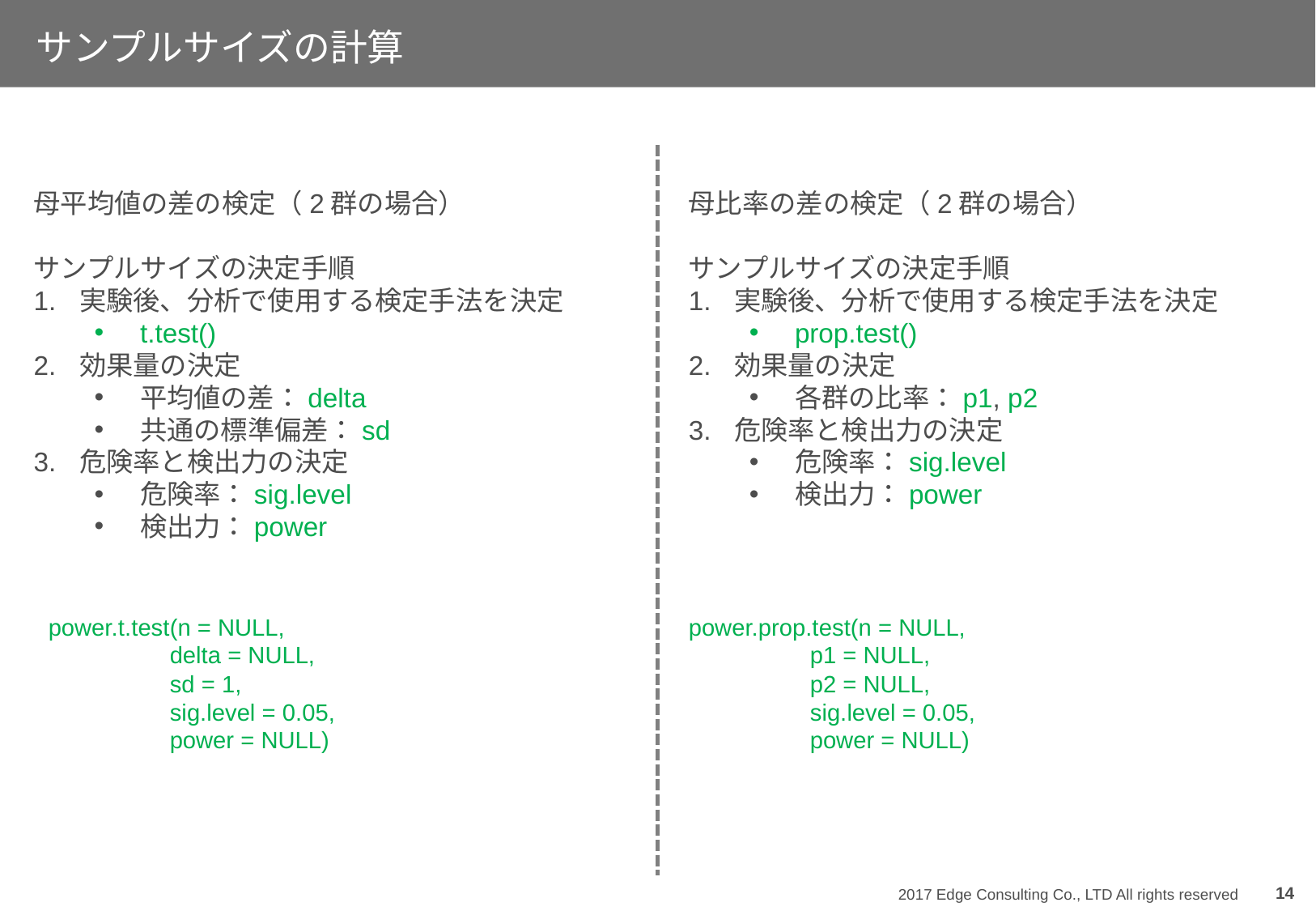

# サンプルサイズの計算
母平均値の差の検定（2群の場合）

サンプルサイズの決定手順
実験後、分析で使用する検定手法を決定
t.test()
効果量の決定
平均値の差：delta
共通の標準偏差：sd
危険率と検出力の決定
危険率：sig.level
検出力：power

母比率の差の検定（2群の場合）

サンプルサイズの決定手順
実験後、分析で使用する検定手法を決定
prop.test()
効果量の決定
各群の比率：p1, p2
危険率と検出力の決定
危険率：sig.level
検出力：power
power.t.test(n = NULL,
	delta = NULL,
	sd = 1,
	sig.level = 0.05,
             	power = NULL)
power.prop.test(n = NULL,
	p1 = NULL,
	p2 = NULL,
	sig.level = 0.05,
	power = NULL)
14